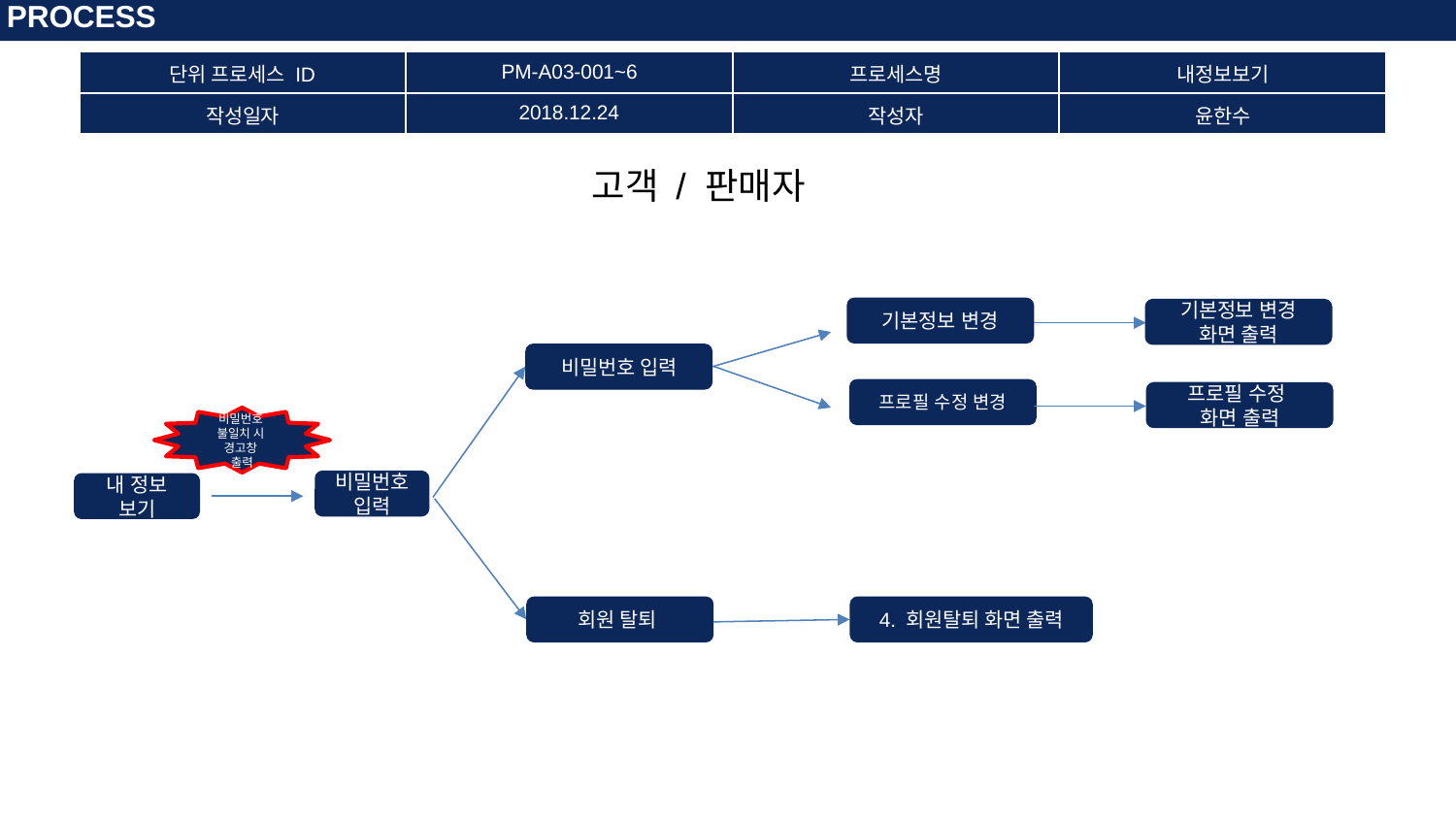

PROCESS
PROCESS
| 단위 프로세스 ID | PM-A03-001~6 | 프로세스명 | 내정보보기 |
| --- | --- | --- | --- |
| 작성일자 | 2018.12.24 | 작성자 | 윤한수 |
고객 / 판매자
기본정보 변경
기본정보 변경 화면 출력
비밀번호 입력
프로필 수정 변경
프로필 수정
화면 출력
비밀번호
불일치 시
경고창
출력
비밀번호 입력
내 정보 보기
회원 탈퇴
4. 회원탈퇴 화면 출력